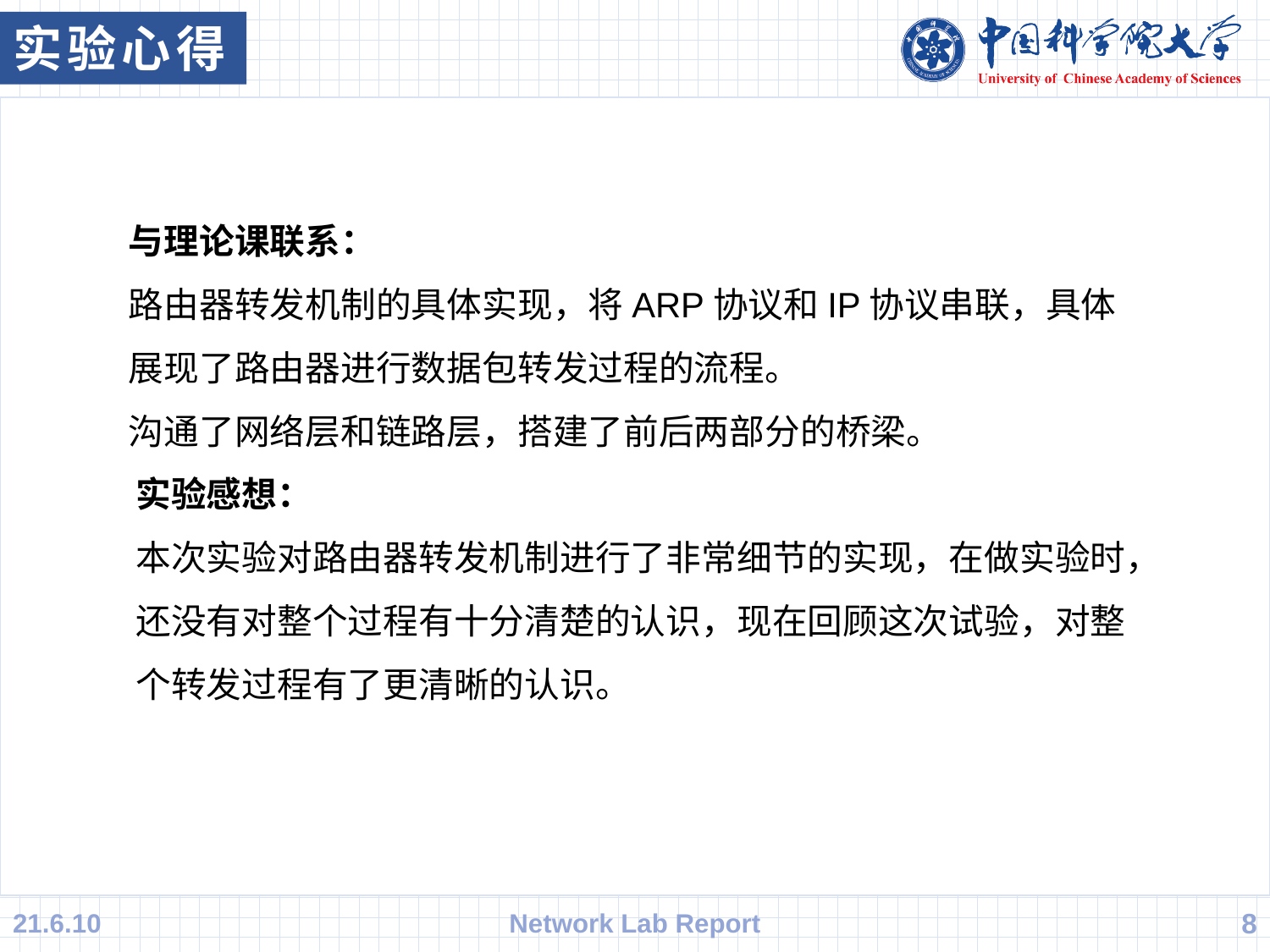

实验心得
与理论课联系：
路由器转发机制的具体实现，将ARP协议和IP协议串联，具体展现了路由器进行数据包转发过程的流程。
沟通了网络层和链路层，搭建了前后两部分的桥梁。
实验感想：
本次实验对路由器转发机制进行了非常细节的实现，在做实验时，还没有对整个过程有十分清楚的认识，现在回顾这次试验，对整个转发过程有了更清晰的认识。
21.6.10
Network Lab Report
8